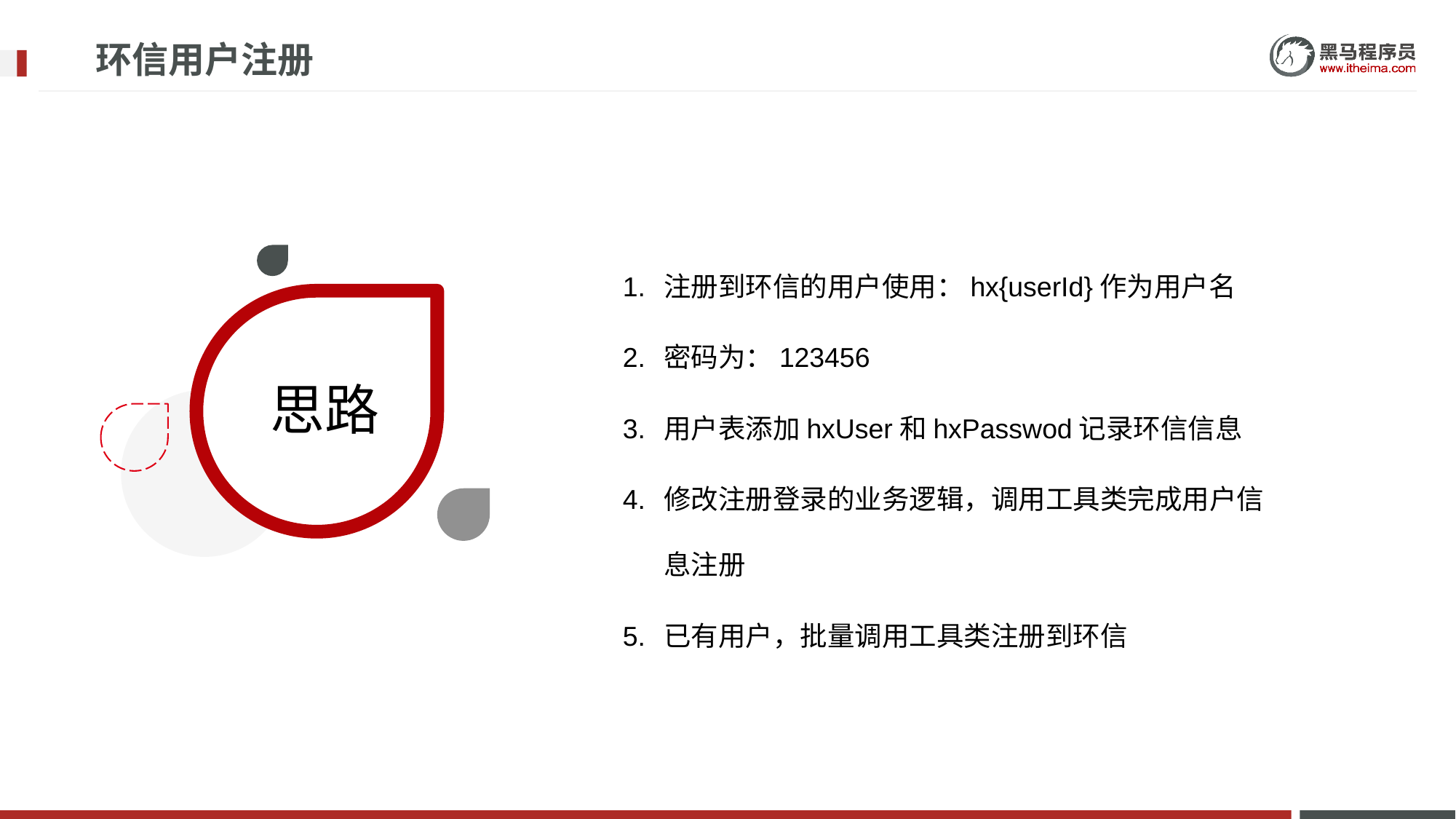

# 环信用户注册
注册到环信的用户使用：hx{userId}作为用户名
密码为：123456
用户表添加hxUser和hxPasswod记录环信信息
修改注册登录的业务逻辑，调用工具类完成用户信息注册
已有用户，批量调用工具类注册到环信